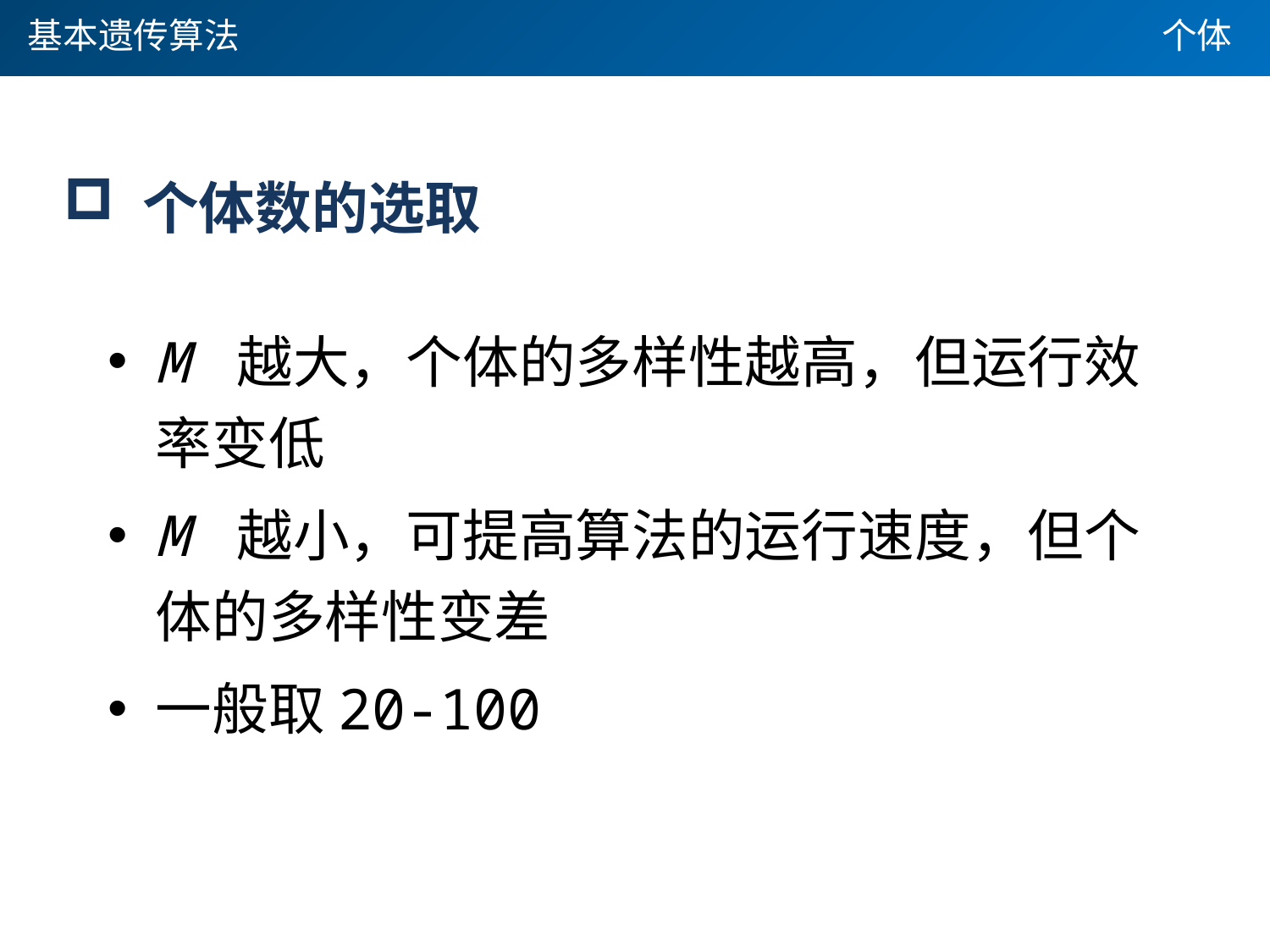

基本遗传算法
个体
 个体数的选取
M 越大，个体的多样性越高，但运行效率变低
M 越小，可提高算法的运行速度，但个体的多样性变差
一般取20-100
20